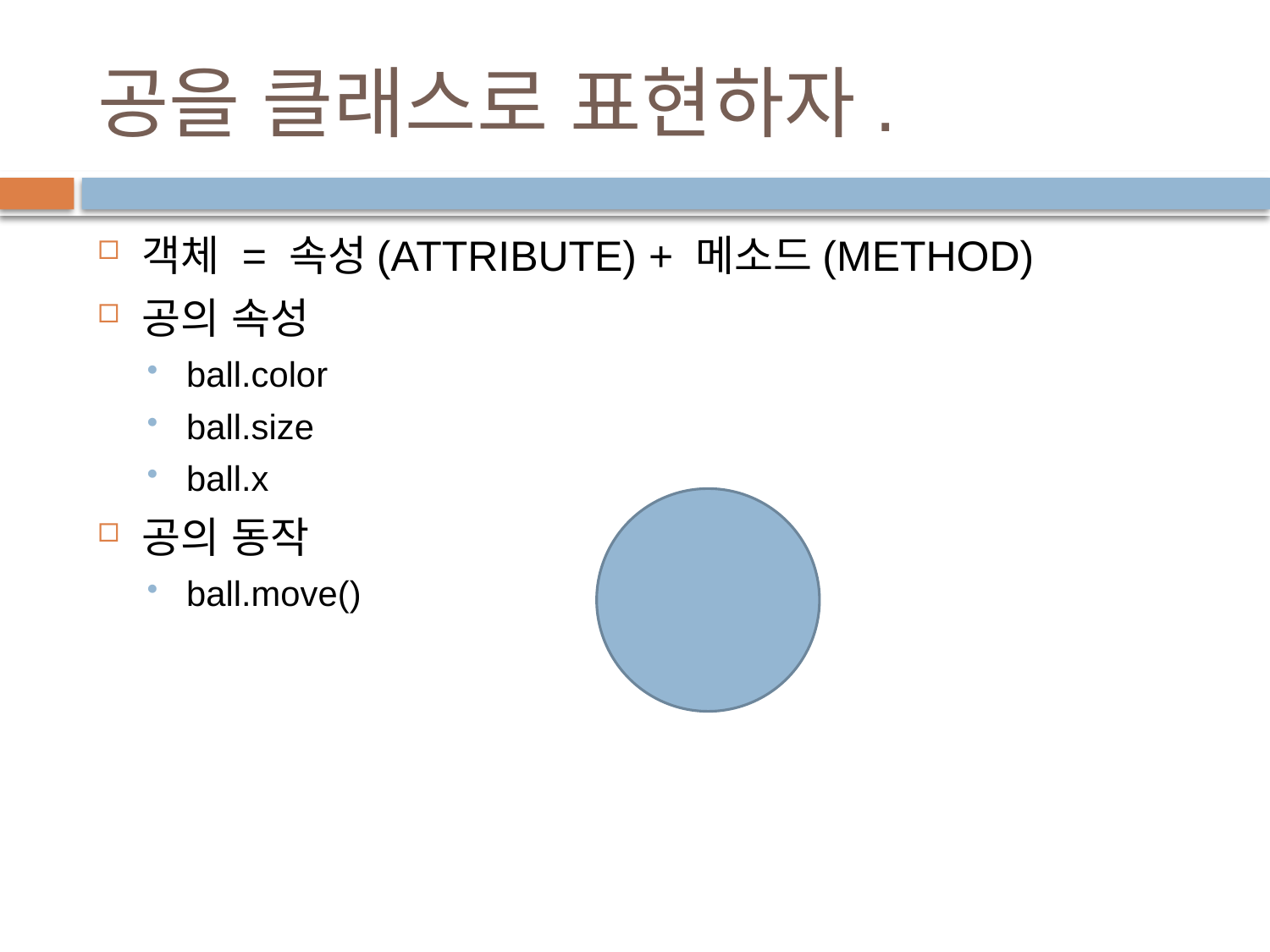

# 공을 클래스로 표현하자.
객체 = 속성(ATTRIBUTE) + 메소드(METHOD)
공의 속성
ball.color
ball.size
ball.x
공의 동작
ball.move()